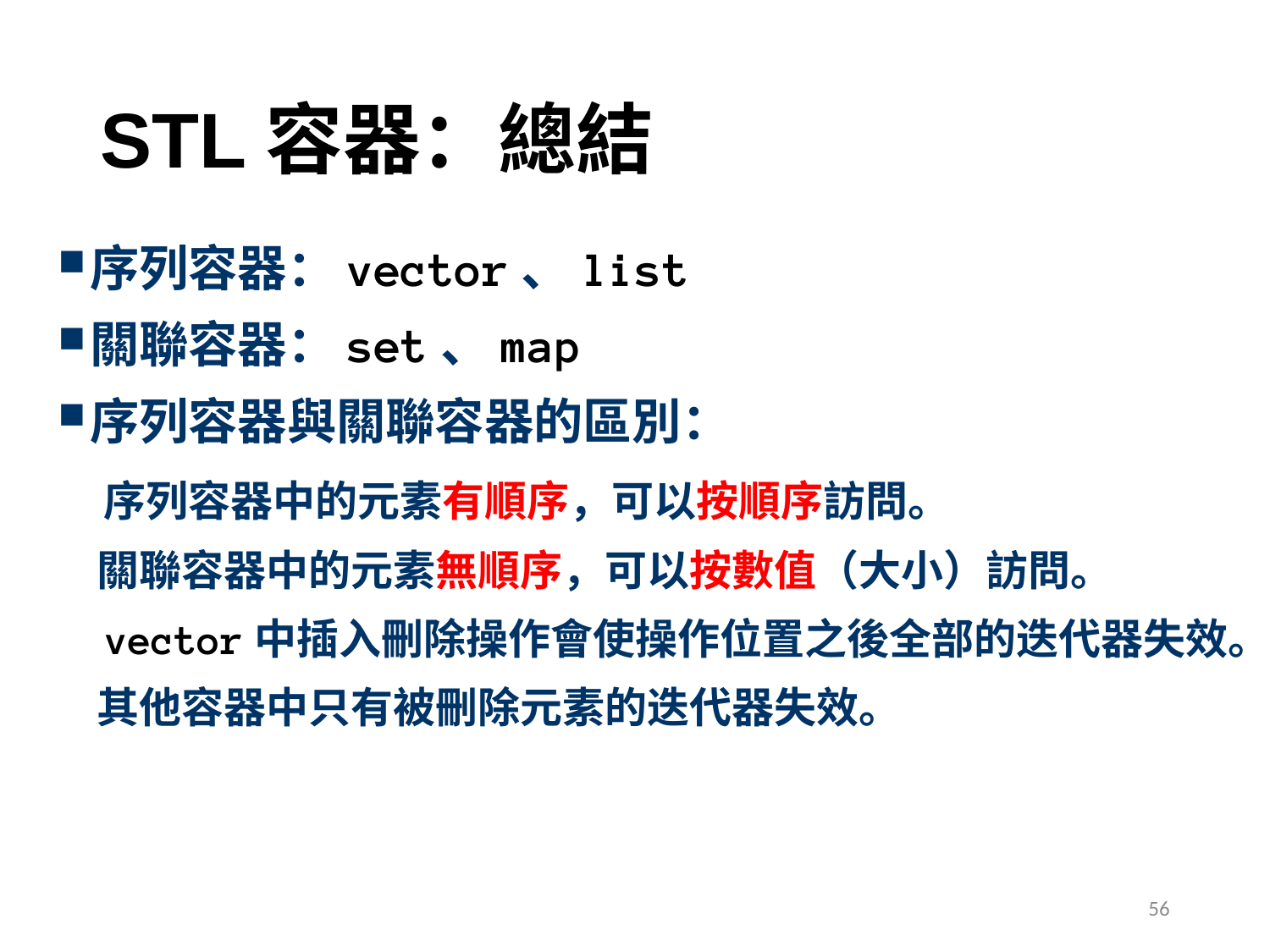

# STL容器：總結
序列容器：vector、list
關聯容器：set、map
序列容器與關聯容器的區別：
   序列容器中的元素有順序，可以按順序訪問。
   關聯容器中的元素無順序，可以按數值（大小）訪問。
    vector中插入刪除操作會使操作位置之後全部的迭代器失效。
   其他容器中只有被刪除元素的迭代器失效。
56